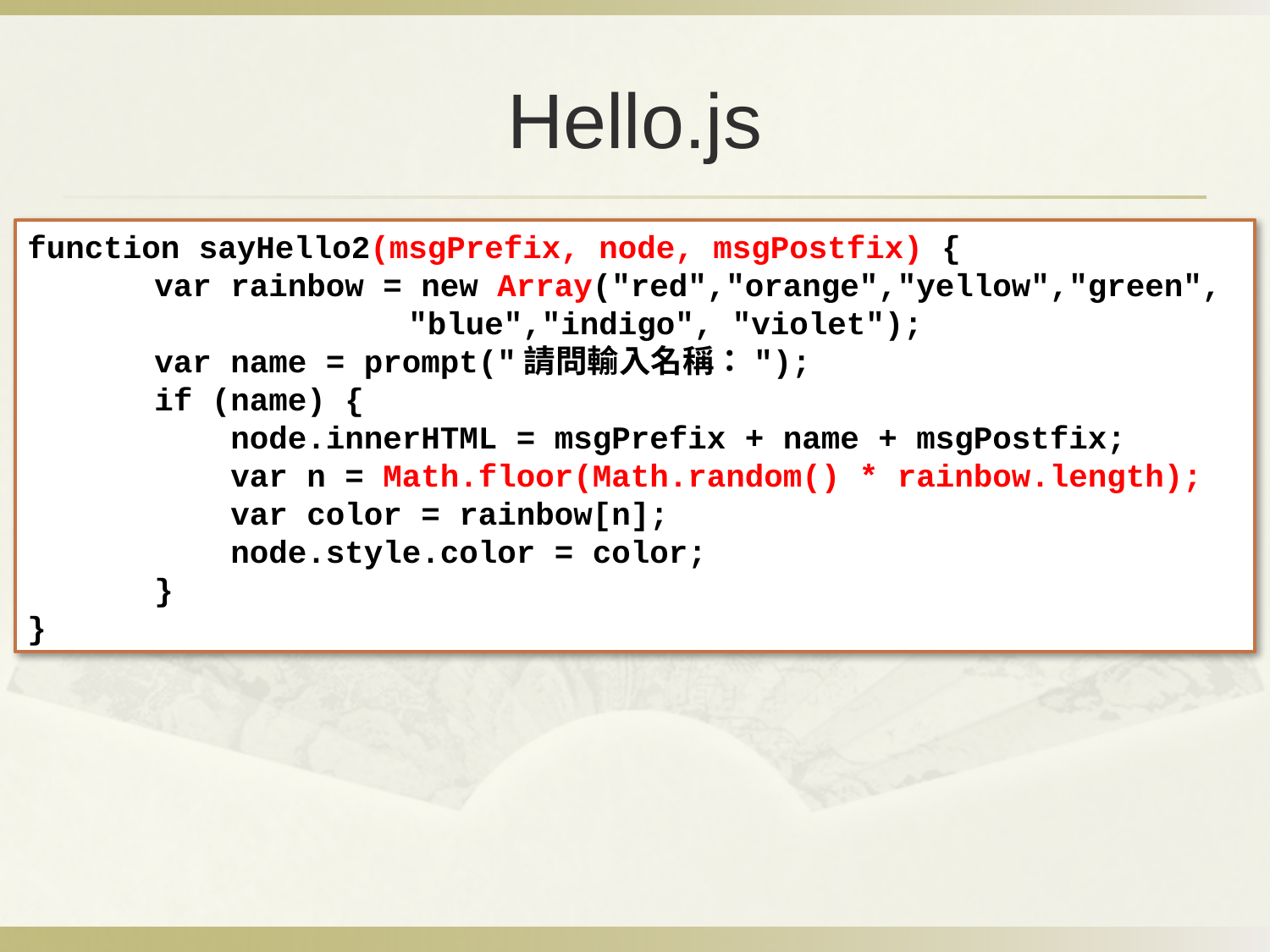

# Hello.js
function sayHello2(msgPrefix, node, msgPostfix) {
	var rainbow = new Array("red","orange","yellow","green",
			"blue","indigo", "violet");
	var name = prompt("請問輸入名稱：");
	if (name) {
	    node.innerHTML = msgPrefix + name + msgPostfix;
	    var n = Math.floor(Math.random() * rainbow.length);
	    var color = rainbow[n];
	    node.style.color = color;
	}
}